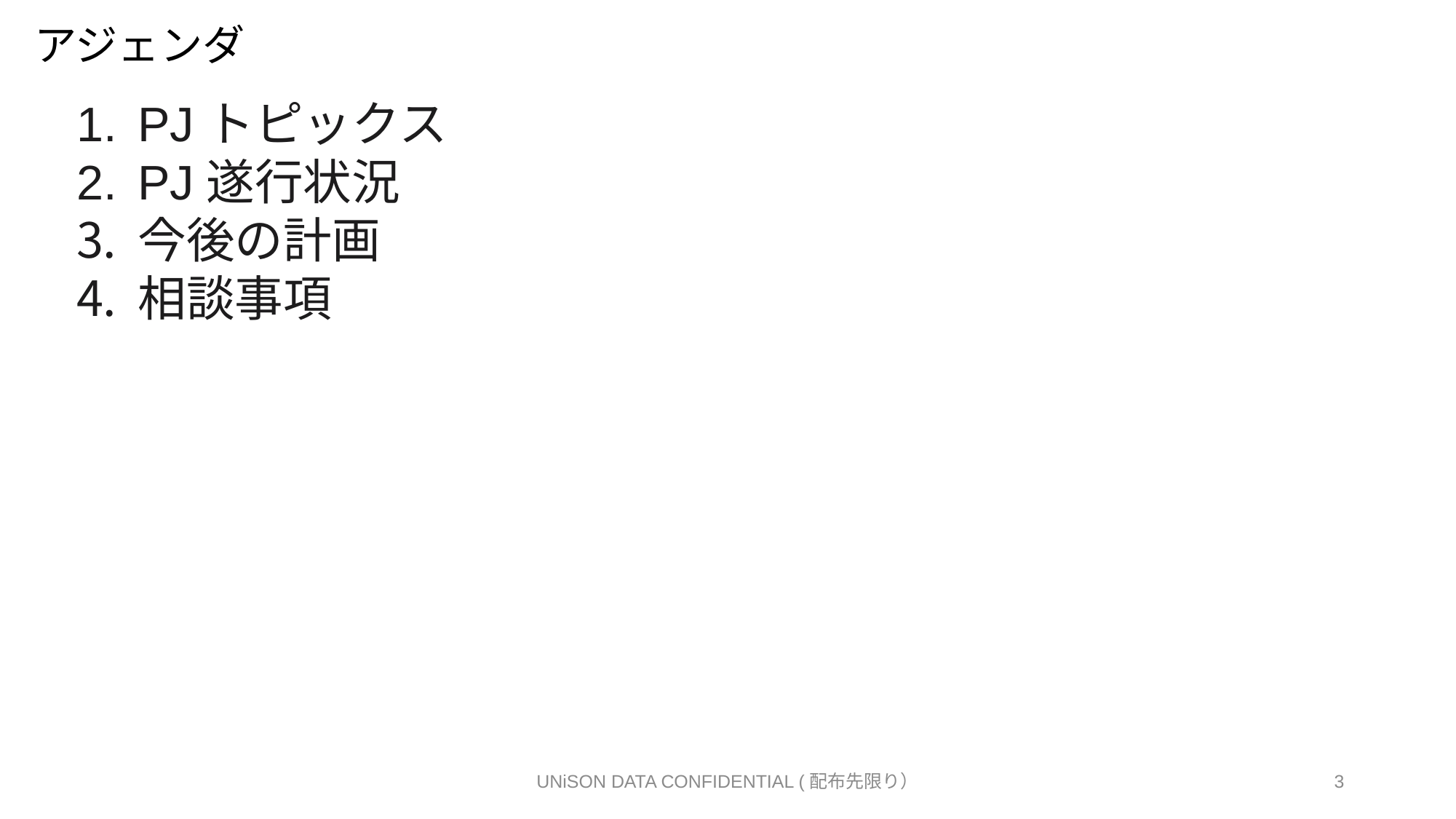

# アジェンダ
PJトピックス
PJ遂行状況
今後の計画
相談事項
UNiSON DATA CONFIDENTIAL (配布先限り）
3